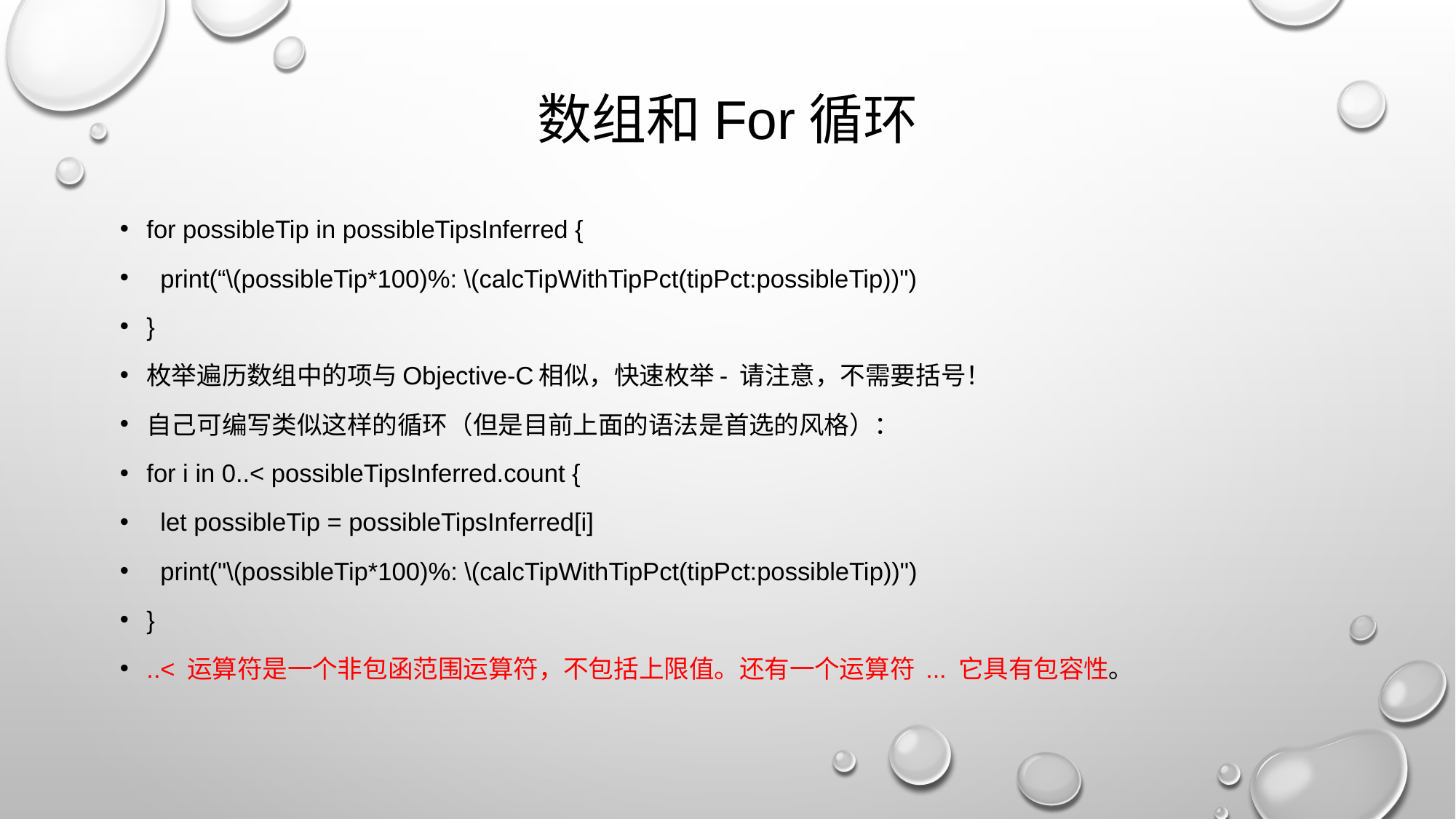

# 数组和For循环
for possibleTip in possibleTipsInferred {
  print(“\(possibleTip*100)%: \(calcTipWithTipPct(tipPct:possibleTip))")
}
枚举遍历数组中的项与Objective-C相似，快速枚举- 请注意，不需要括号！
自己可编写类似这样的循环（但是目前上面的语法是首选的风格）：
for i in 0..< possibleTipsInferred.count {
  let possibleTip = possibleTipsInferred[i]
  print("\(possibleTip*100)%: \(calcTipWithTipPct(tipPct:possibleTip))")
}
..< 运算符是一个非包函范围运算符，不包括上限值。还有一个运算符 ... 它具有包容性。